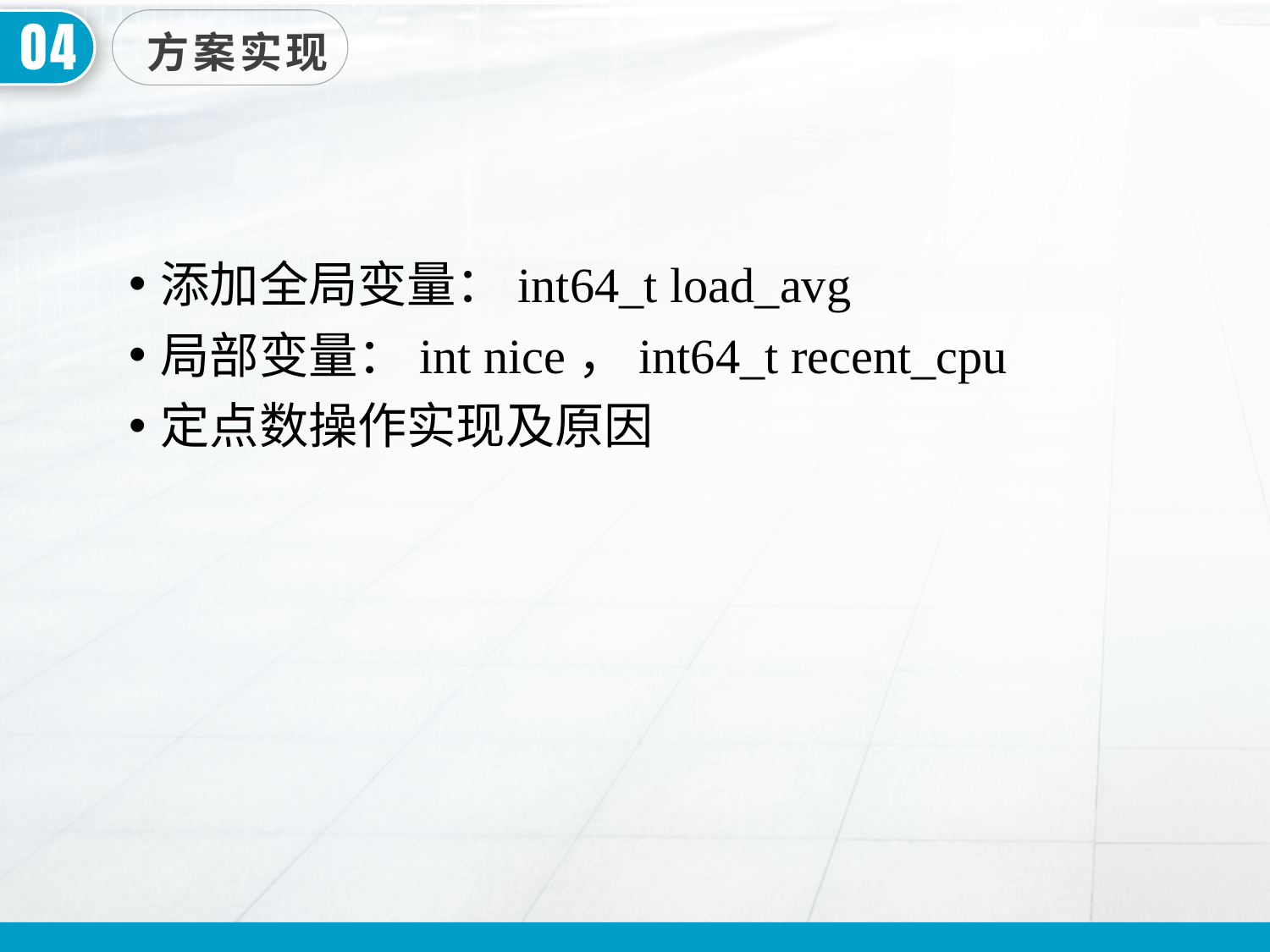

04
方案实现
添加全局变量：int64_t load_avg
局部变量：int nice，int64_t recent_cpu
定点数操作实现及原因